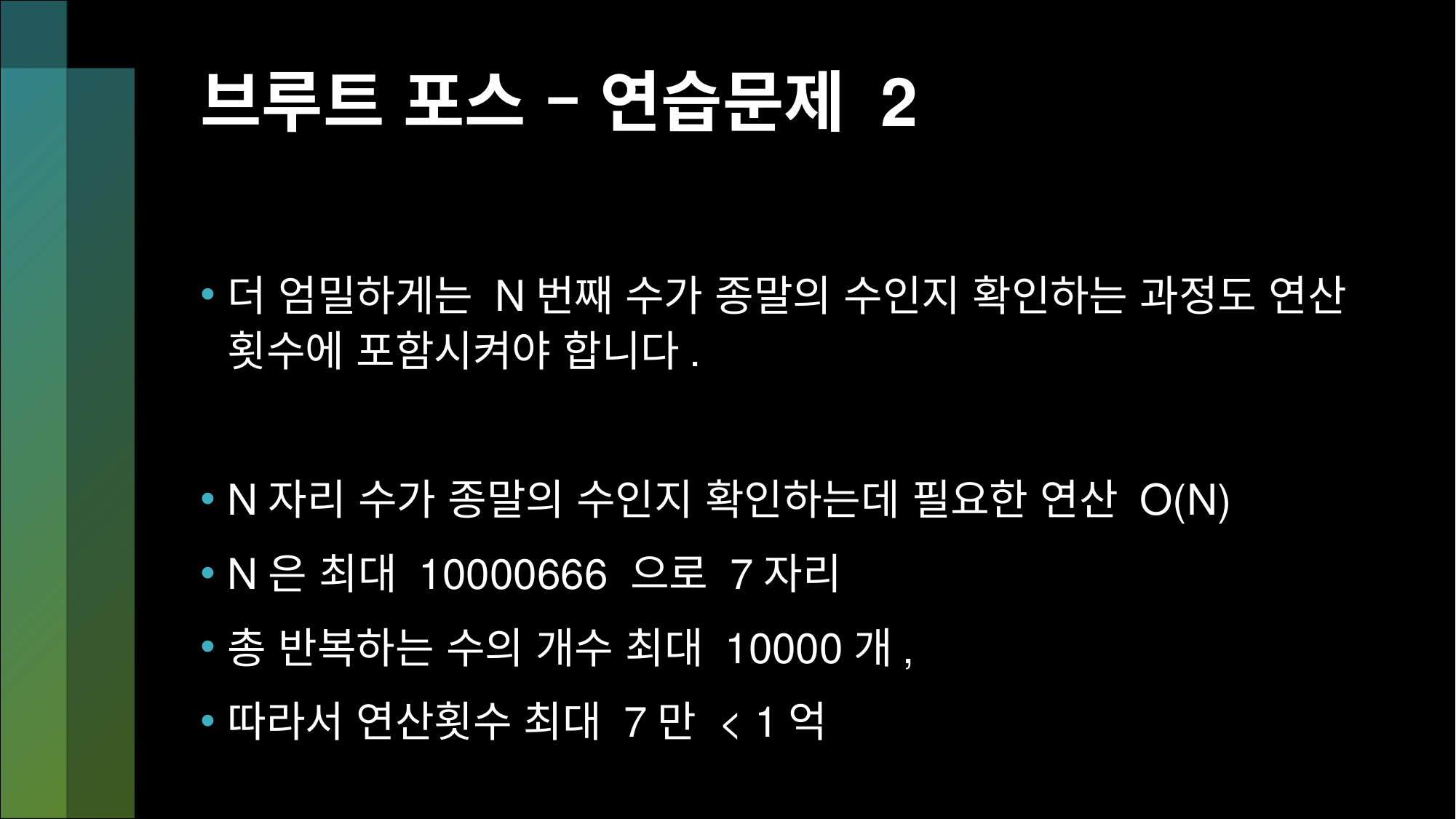

# 브루트 포스 – 연습문제 2
더 엄밀하게는 N번째 수가 종말의 수인지 확인하는 과정도 연산 횟수에 포함시켜야 합니다.

N자리 수가 종말의 수인지 확인하는데 필요한 연산 O(N)
N은 최대 10000666 으로 7자리
총 반복하는 수의 개수 최대 10000개,
따라서 연산횟수 최대 7만 < 1억